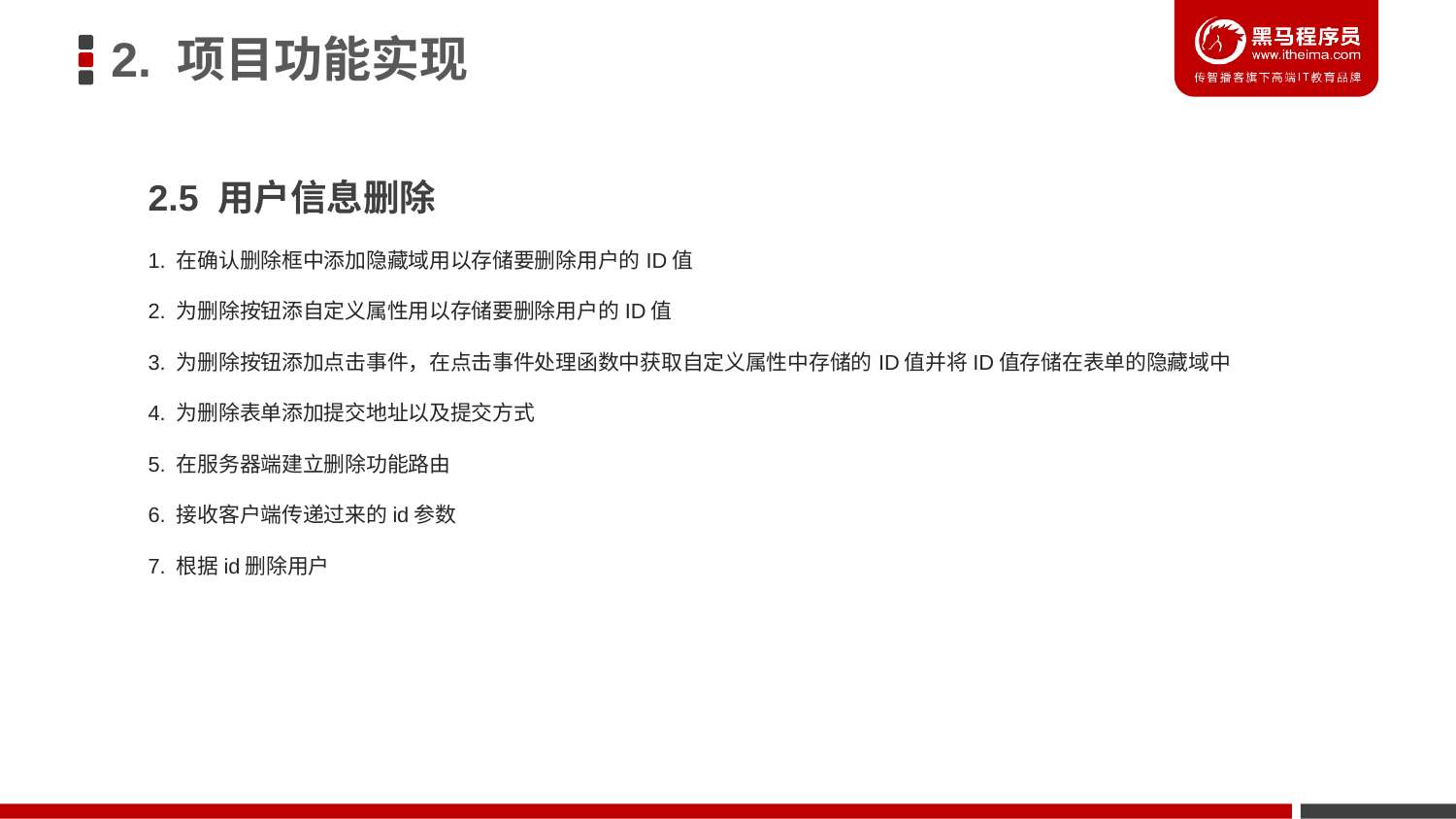

2. 项目功能实现
2.5 用户信息删除
1. 在确认删除框中添加隐藏域用以存储要删除用户的ID值
2. 为删除按钮添自定义属性用以存储要删除用户的ID值
3. 为删除按钮添加点击事件，在点击事件处理函数中获取自定义属性中存储的ID值并将ID值存储在表单的隐藏域中
4. 为删除表单添加提交地址以及提交方式
5. 在服务器端建立删除功能路由
6. 接收客户端传递过来的id参数
7. 根据id删除用户